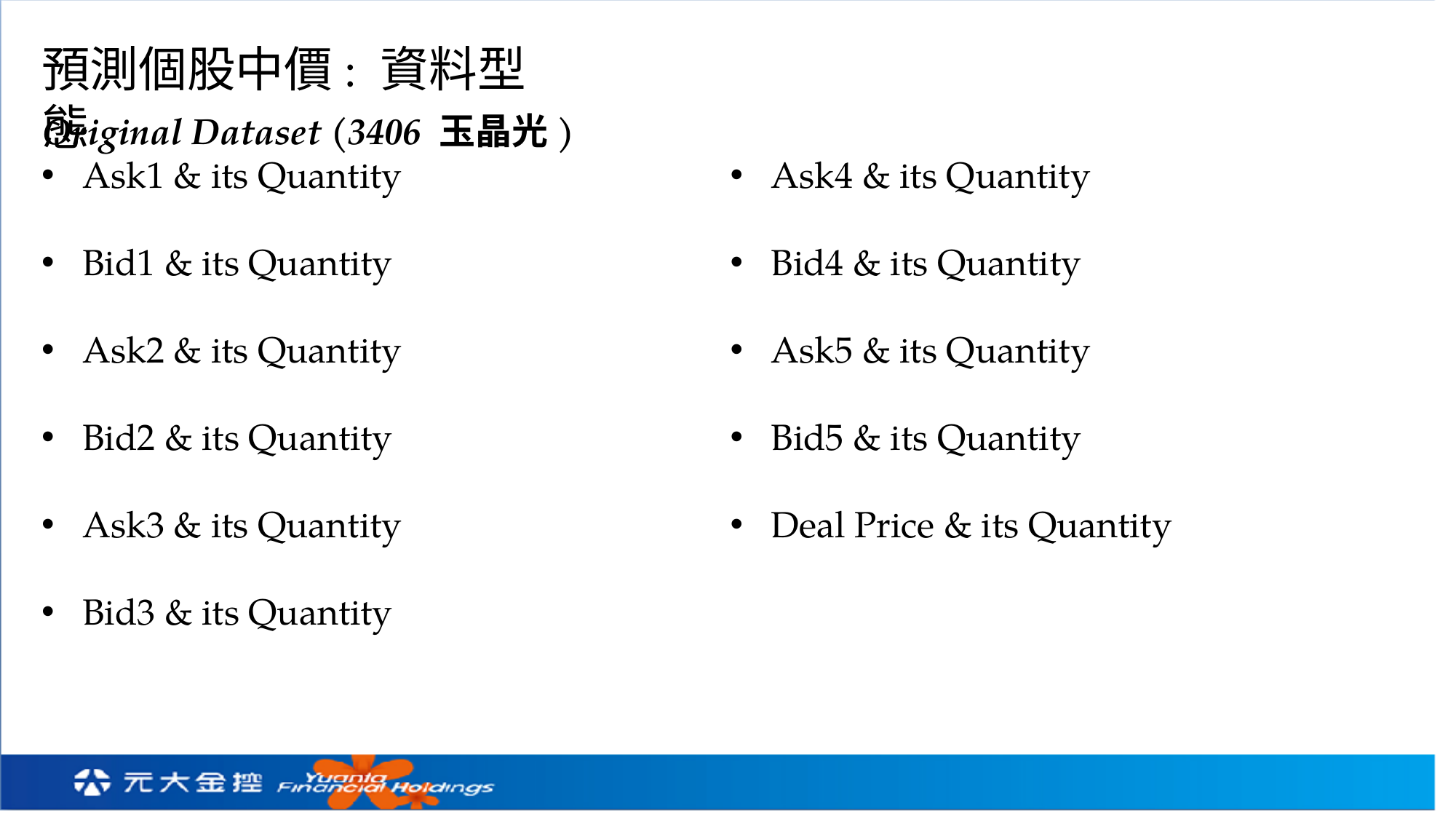

預測個股中價: 資料型態

Ask4 & its Quantity

Bid4 & its Quantity

Ask5 & its Quantity

Bid5 & its Quantity

Deal Price & its Quantity

Original Dataset (3406 玉晶光)
Ask1 & its Quantity

Bid1 & its Quantity

Ask2 & its Quantity

Bid2 & its Quantity

Ask3 & its Quantity

Bid3 & its Quantity